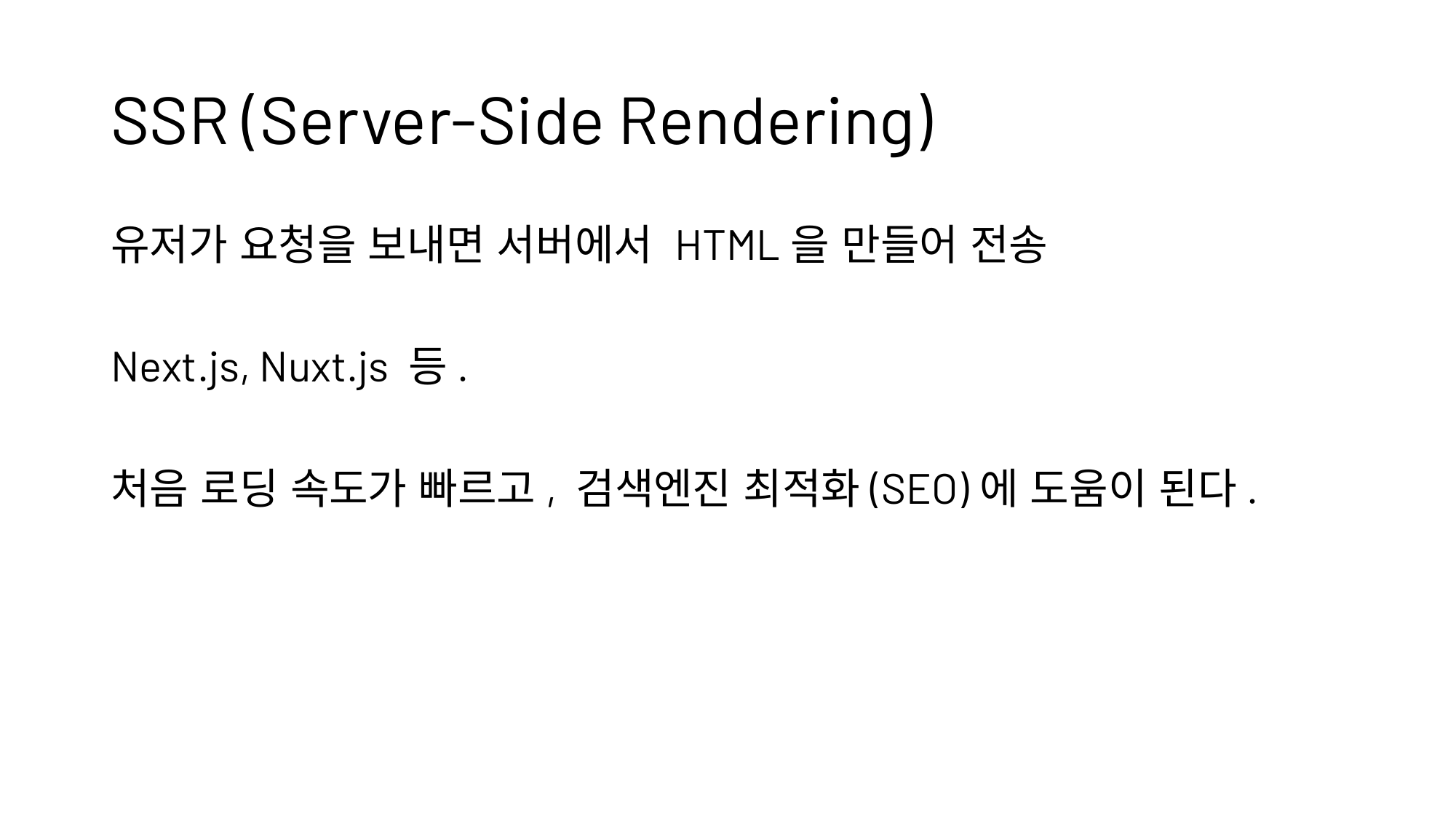

# SSR (Server-Side Rendering)
유저가 요청을 보내면 서버에서 HTML을 만들어 전송

Next.js, Nuxt.js 등.

처음 로딩 속도가 빠르고, 검색엔진 최적화(SEO)에 도움이 된다.